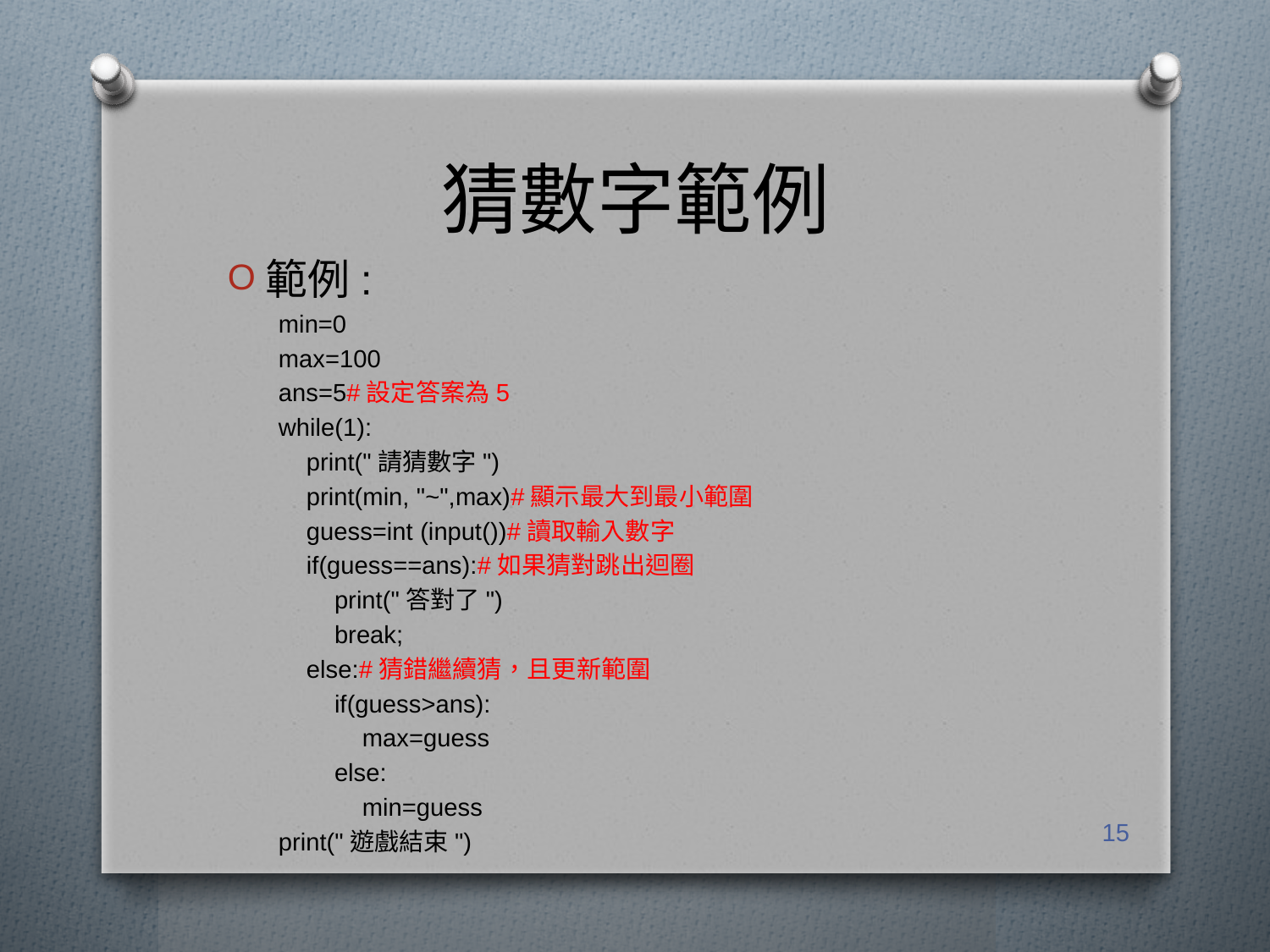

# 猜數字範例
範例:
min=0
max=100
ans=5#設定答案為5
while(1):
    print("請猜數字")
    print(min, "~",max)#顯示最大到最小範圍
    guess=int (input())#讀取輸入數字
    if(guess==ans):#如果猜對跳出迴圈
        print("答對了")
        break;
    else:#猜錯繼續猜，且更新範圍
        if(guess>ans):
            max=guess
        else:
            min=guess
print("遊戲結束")

15